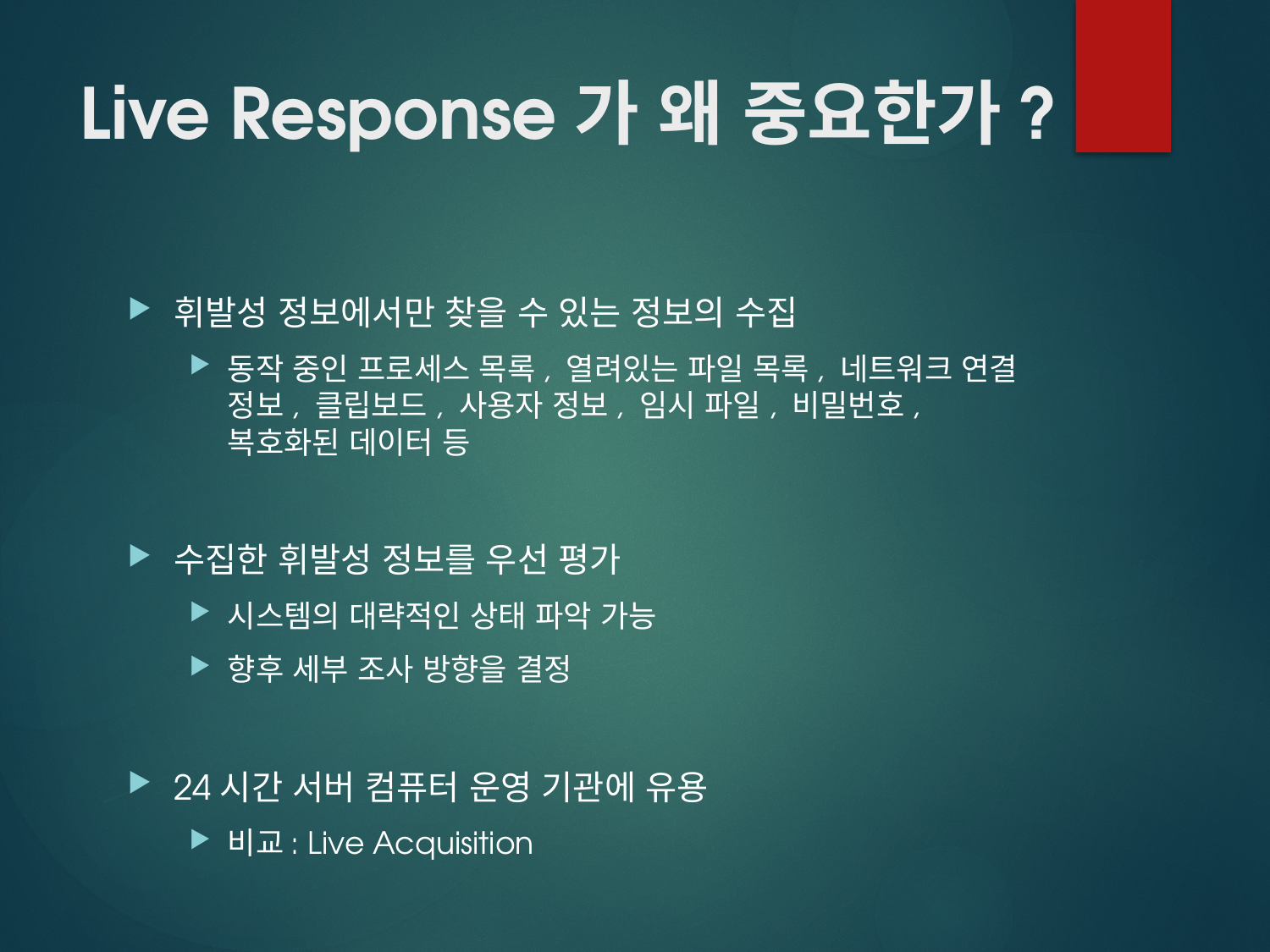

# Live Response가 왜 중요한가?
휘발성 정보에서만 찾을 수 있는 정보의 수집
동작 중인 프로세스 목록, 열려있는 파일 목록, 네트워크 연결 정보, 클립보드, 사용자 정보, 임시 파일, 비밀번호, 복호화된 데이터 등

수집한 휘발성 정보를 우선 평가
시스템의 대략적인 상태 파악 가능
향후 세부 조사 방향을 결정

24시간 서버 컴퓨터 운영 기관에 유용
비교: Live Acquisition